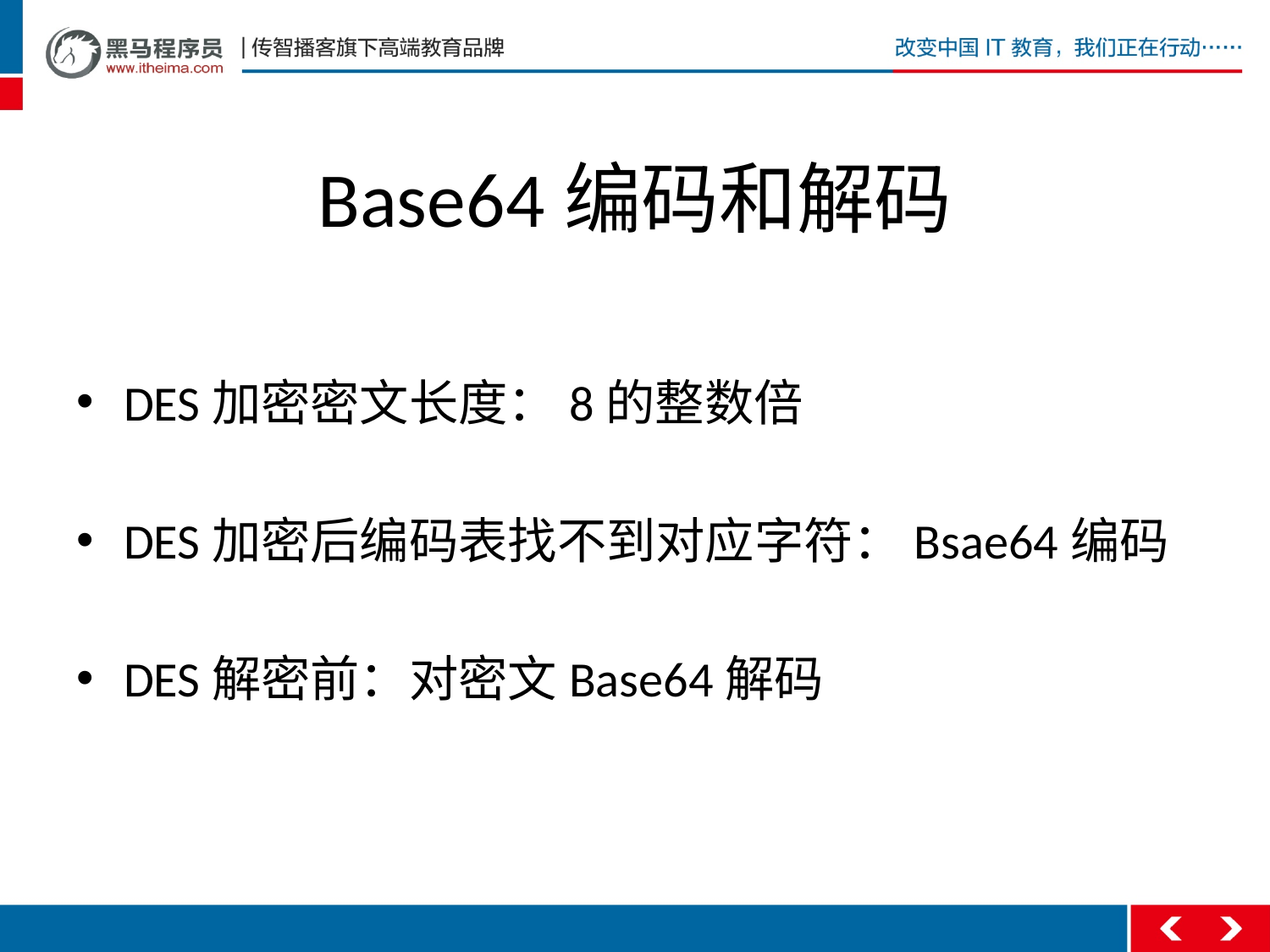

# Base64编码和解码

DES加密密文长度：8的整数倍

DES加密后编码表找不到对应字符：Bsae64编码

DES解密前：对密文Base64解码